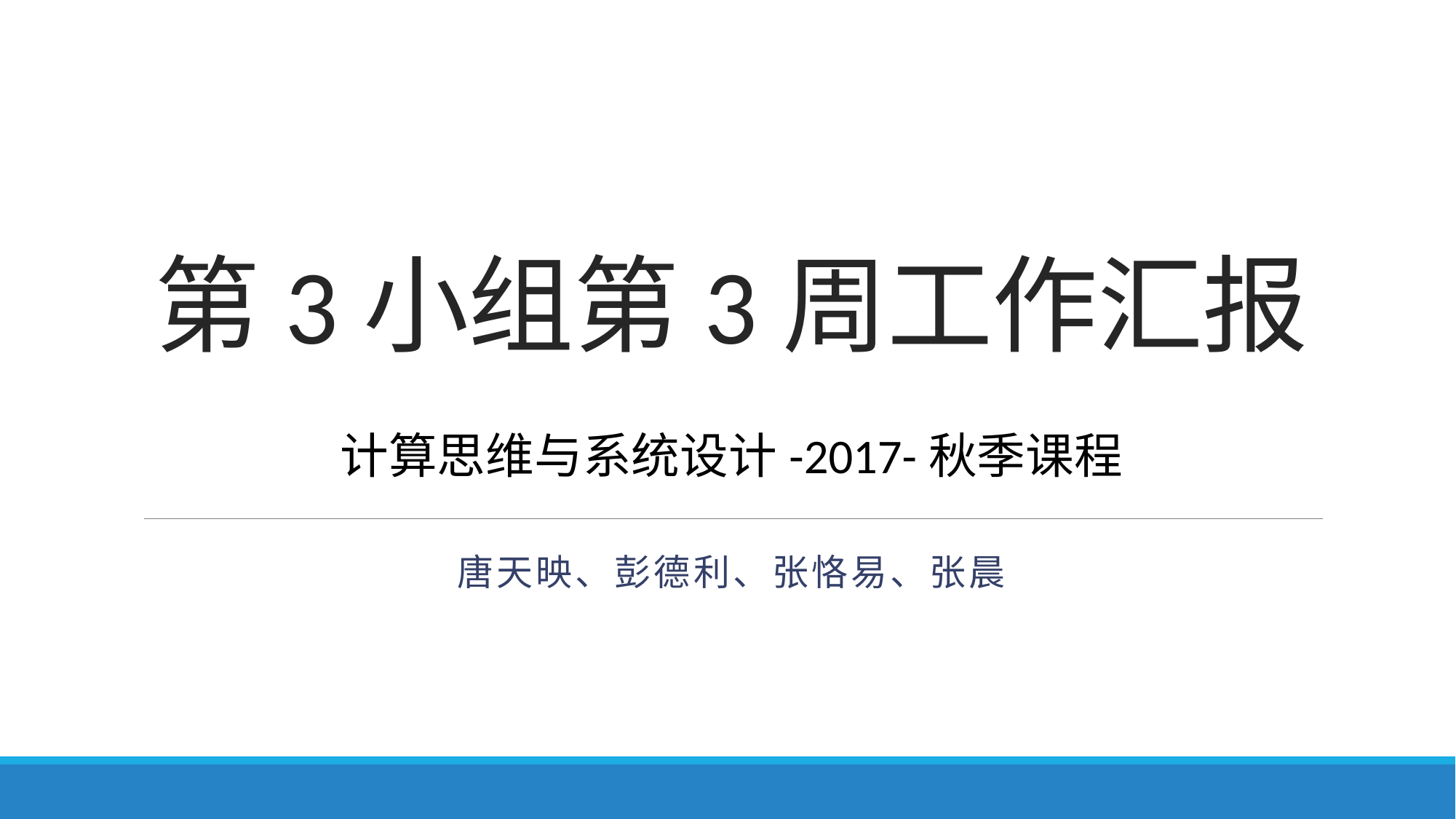

# 第3小组第3周工作汇报
计算思维与系统设计-2017-秋季课程
唐天映、彭德利、张恪易、张晨